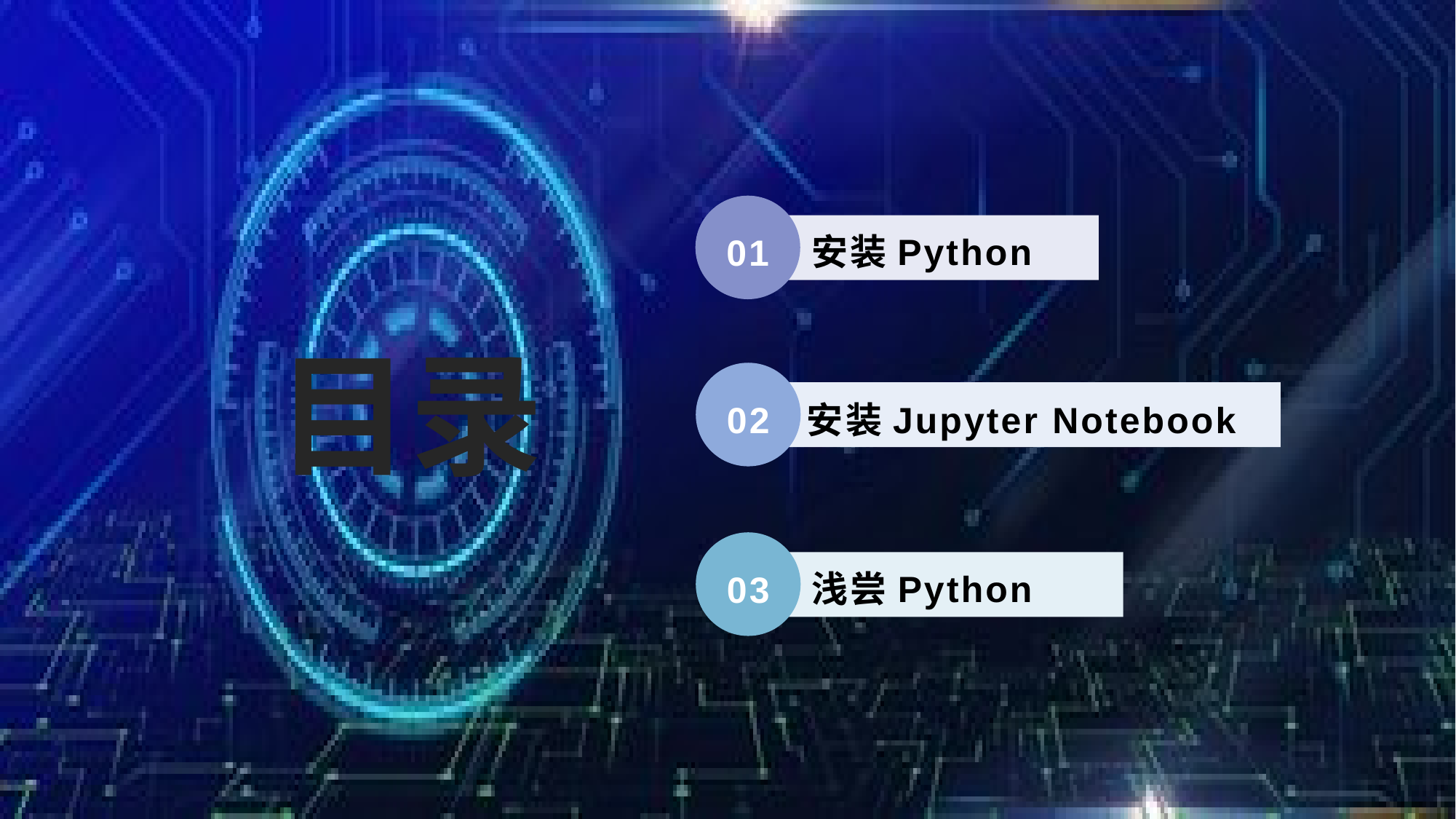

01

安装Python
目录
02

安装Jupyter Notebook
03

浅尝Python